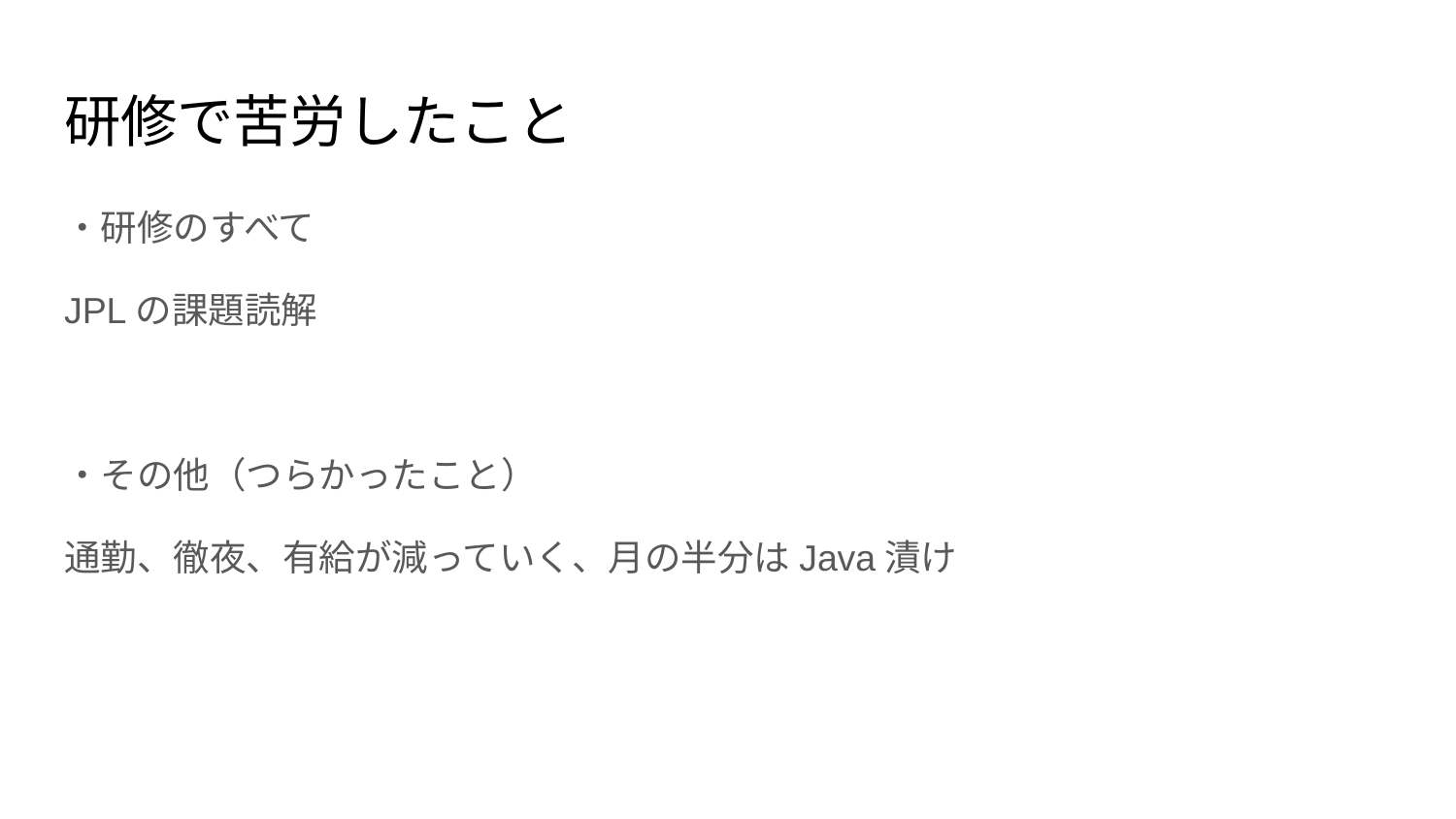

# 研修で苦労したこと
・研修のすべて
JPLの課題読解

・その他（つらかったこと）
通勤、徹夜、有給が減っていく、月の半分はJava漬け